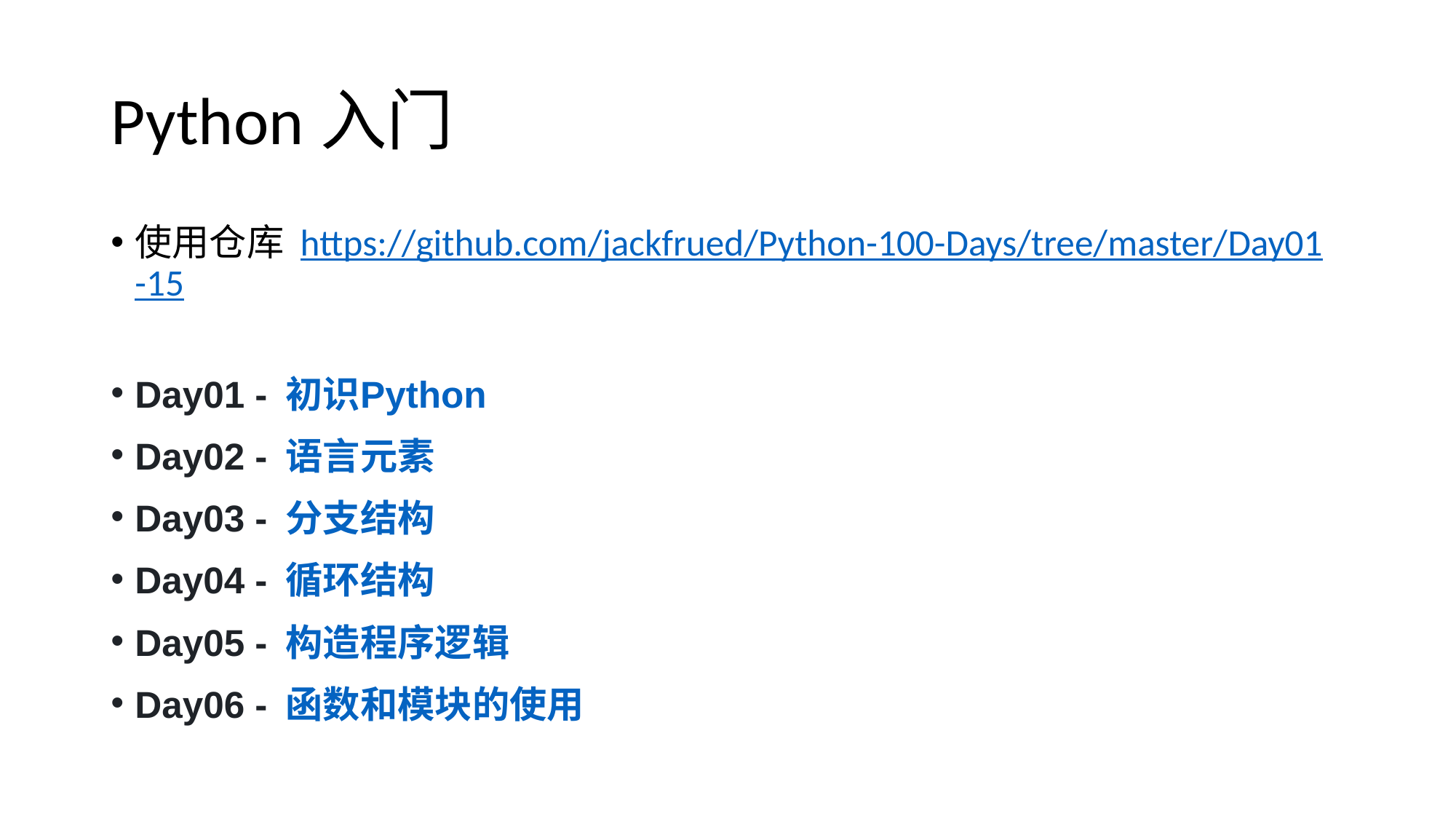

# Python入门
使用仓库 https://github.com/jackfrued/Python-100-Days/tree/master/Day01-15

Day01 - 初识Python
Day02 - 语言元素
Day03 - 分支结构
Day04 - 循环结构
Day05 - 构造程序逻辑
Day06 - 函数和模块的使用